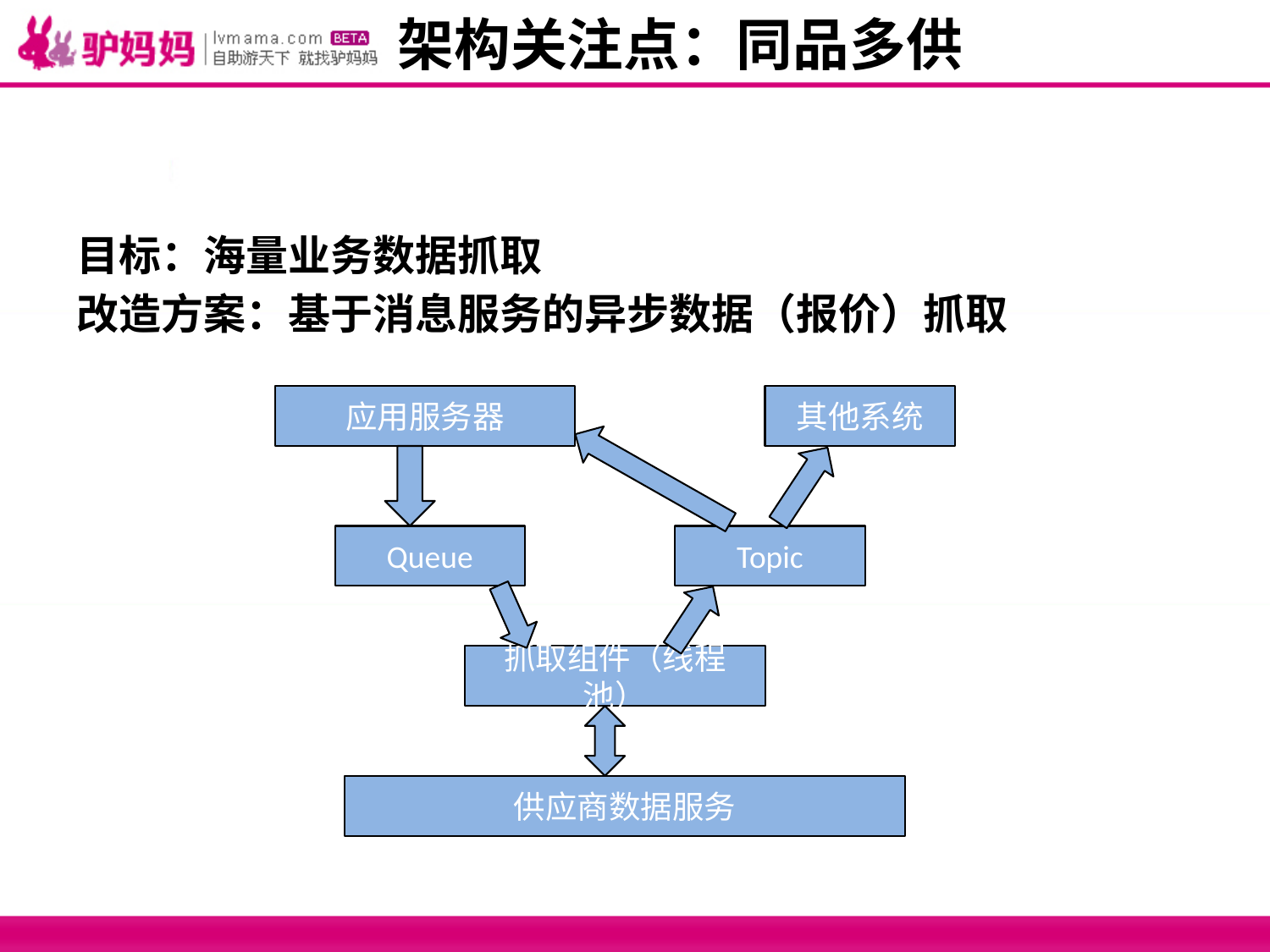

# 架构关注点：同品多供
目标：海量业务数据抓取
改造方案：基于消息服务的异步数据（报价）抓取
应用服务器
其他系统

Queue
Topic

抓取组件（线程池）

供应商数据服务